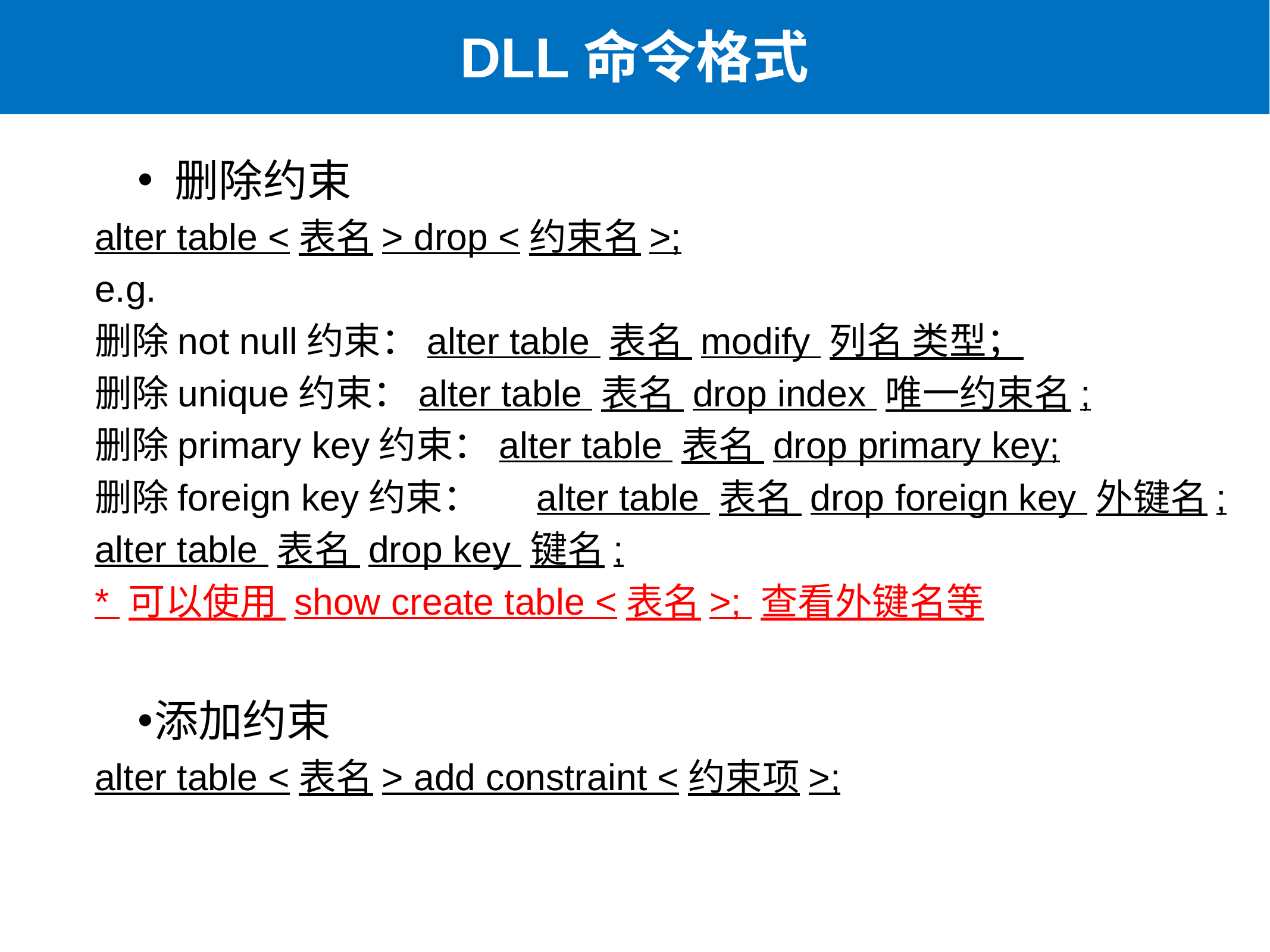

# DLL命令格式
 删除约束
alter table <表名> drop <约束名>;
e.g.
删除not null约束：alter table 表名 modify 列名 类型；
删除unique约束：alter table 表名 drop index 唯一约束名;
删除primary key约束：alter table 表名 drop primary key;
删除foreign key约束：	alter table 表名 drop foreign key 外键名;
					alter table 表名 drop key 键名;
		* 可以使用 show create table <表名>; 查看外键名等

添加约束
alter table <表名> add constraint <约束项>;